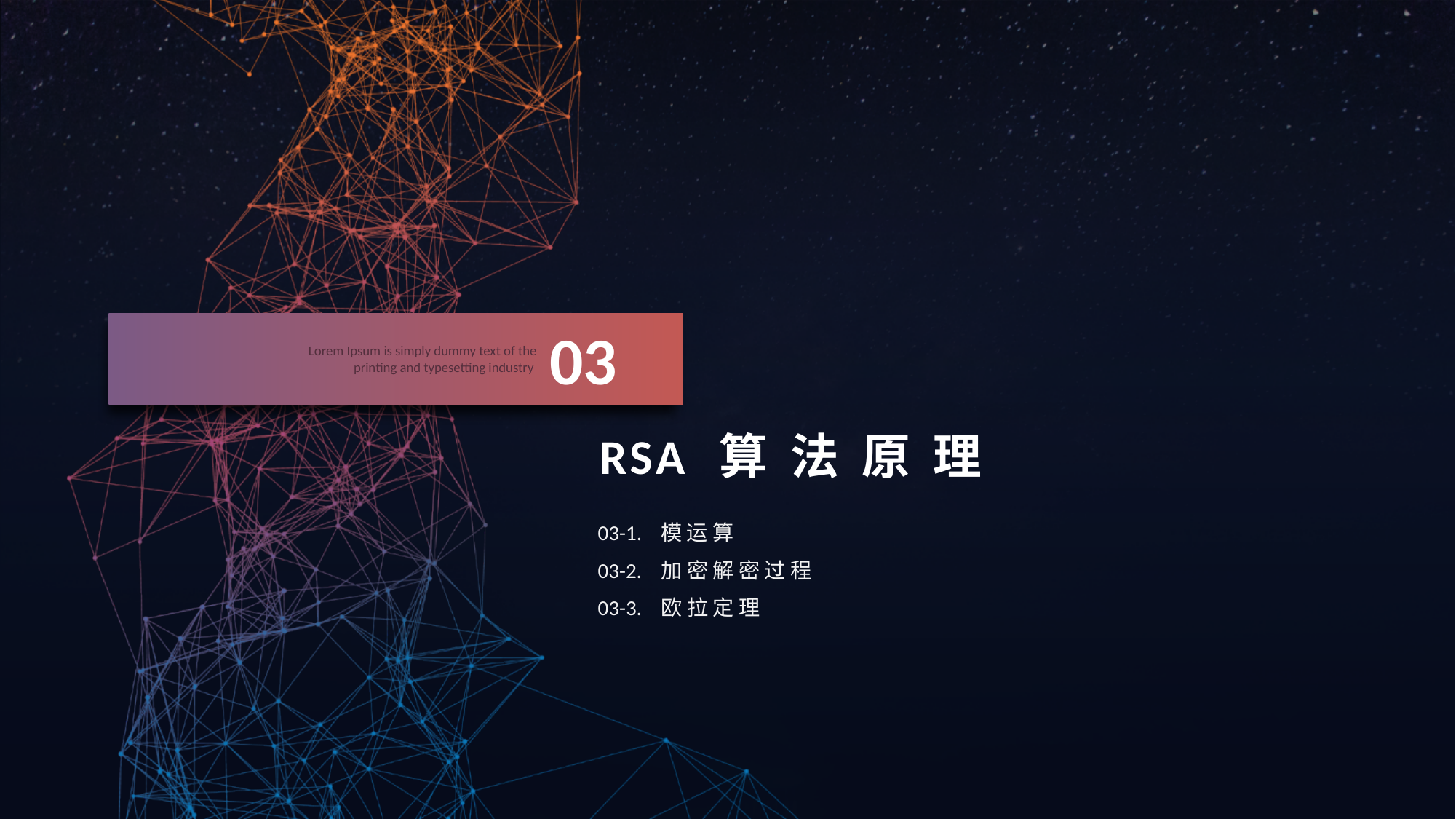

03

Lorem Ipsum is simply dummy text of the printing and typesetting industry
RSA算法原理
03-1. 模运算
03-2.   加密解密过程
03-3.   欧拉定理